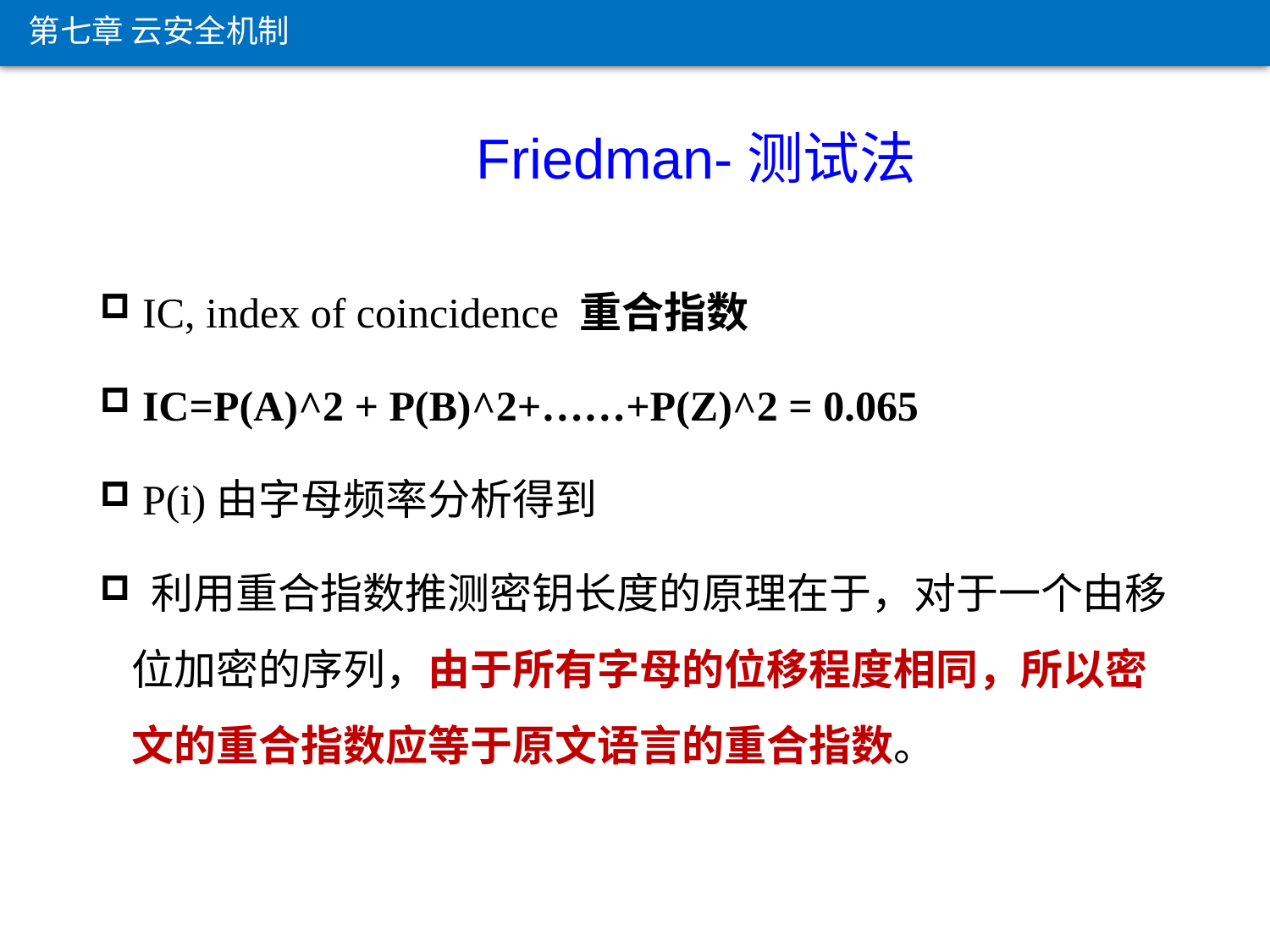

第七章 云安全机制
 Friedman-测试法
 IC, index of coincidence 重合指数
 IC=P(A)^2 + P(B)^2+……+P(Z)^2 = 0.065
 P(i)由字母频率分析得到
 利用重合指数推测密钥长度的原理在于，对于一个由移位加密的序列，由于所有字母的位移程度相同，所以密文的重合指数应等于原文语言的重合指数。
56